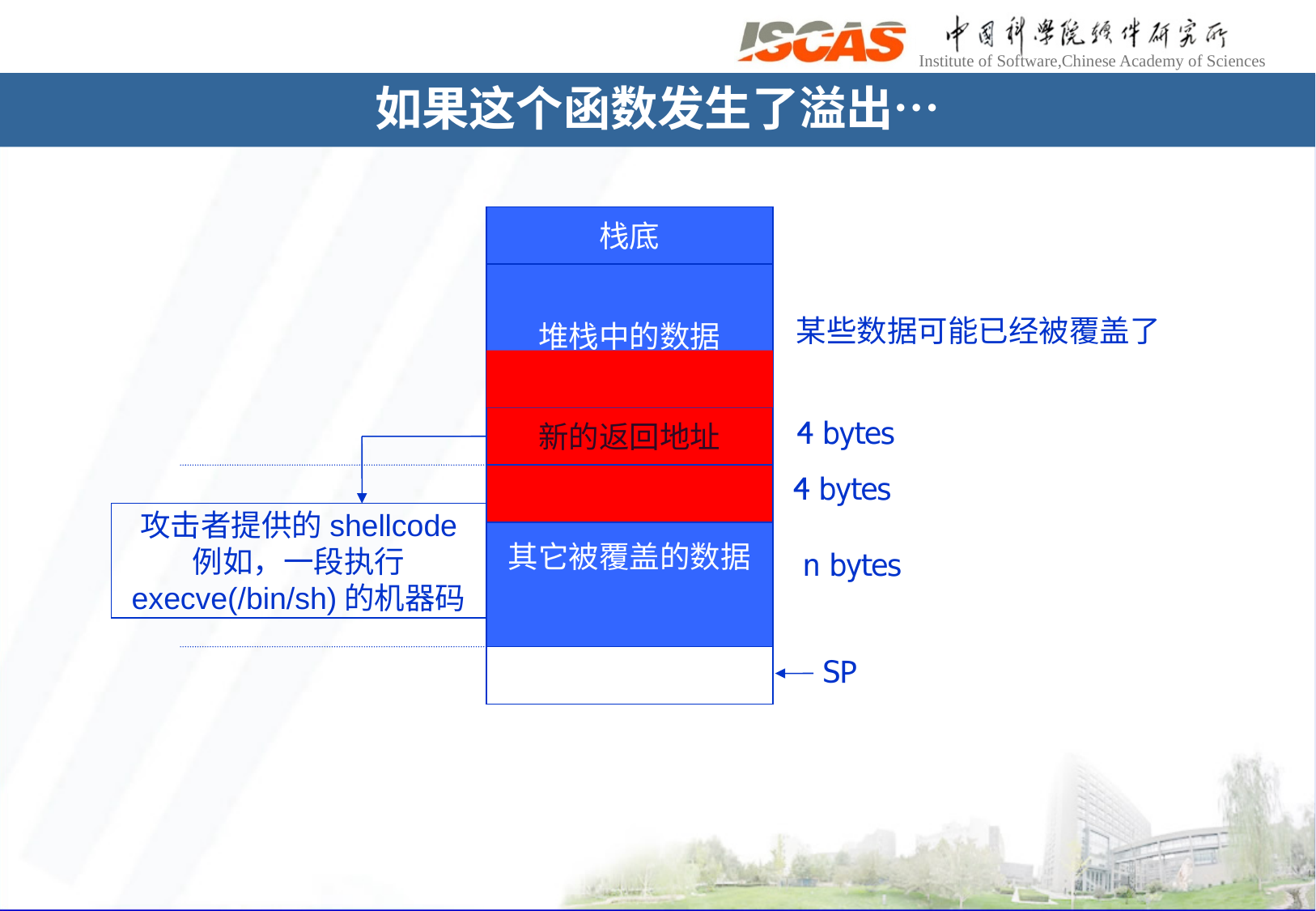

如果这个函数发生了溢出…

栈底
堆栈中的数据
某些数据可能已经被覆盖了

新的返回地址
4 bytes

其它被覆盖的数据

攻击者提供的shellcode
例如，一段执行
execve(/bin/sh)的机器码
n bytes

SP

4 bytes